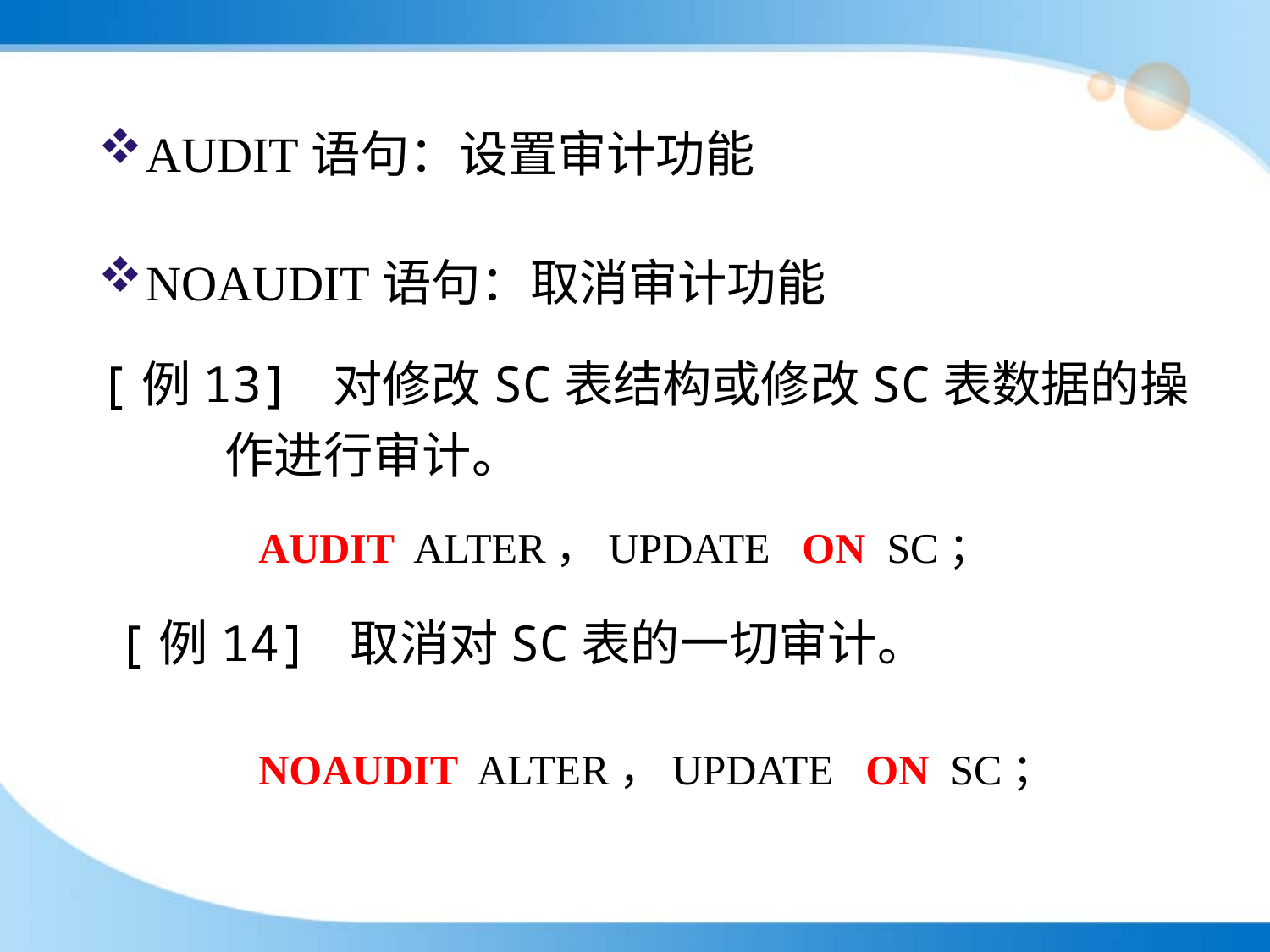

AUDIT语句：设置审计功能
NOAUDIT语句：取消审计功能
[例13] 对修改SC表结构或修改SC表数据的操作进行审计。
AUDIT  ALTER，UPDATE   ON  SC；
 [例14] 取消对SC表的一切审计。
NOAUDIT  ALTER，UPDATE   ON  SC；